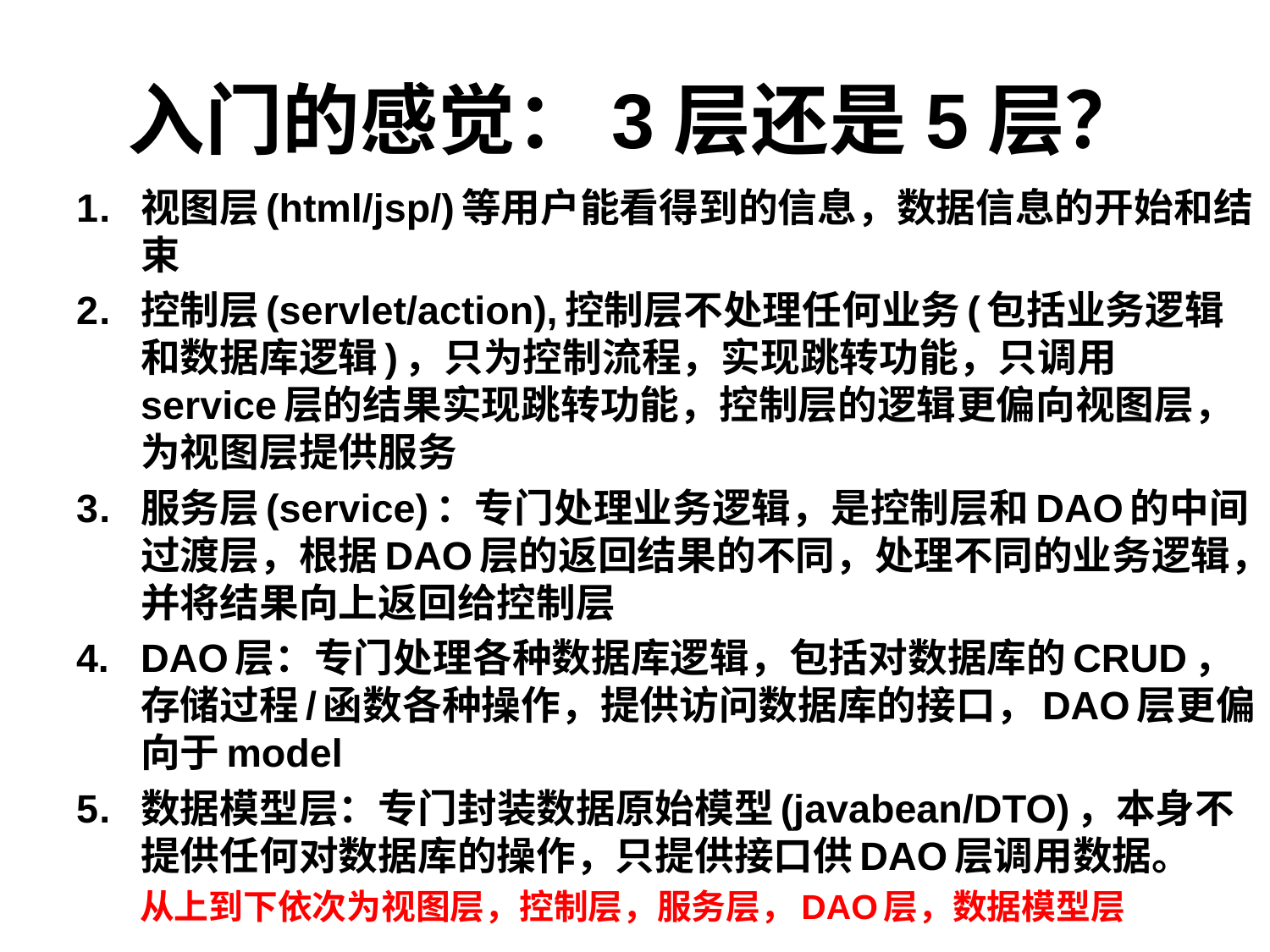

# 入门的感觉：3层还是5层？
视图层(html/jsp/)等用户能看得到的信息，数据信息的开始和结束
控制层(servlet/action),控制层不处理任何业务(包括业务逻辑和数据库逻辑)，只为控制流程，实现跳转功能，只调用service层的结果实现跳转功能，控制层的逻辑更偏向视图层，为视图层提供服务
服务层(service)：专门处理业务逻辑，是控制层和DAO的中间过渡层，根据DAO层的返回结果的不同，处理不同的业务逻辑，并将结果向上返回给控制层
DAO层：专门处理各种数据库逻辑，包括对数据库的CRUD，存储过程/函数各种操作，提供访问数据库的接口，DAO层更偏向于model
数据模型层：专门封装数据原始模型(javabean/DTO)，本身不提供任何对数据库的操作，只提供接口供DAO层调用数据。
 从上到下依次为视图层，控制层，服务层，DAO层，数据模型层